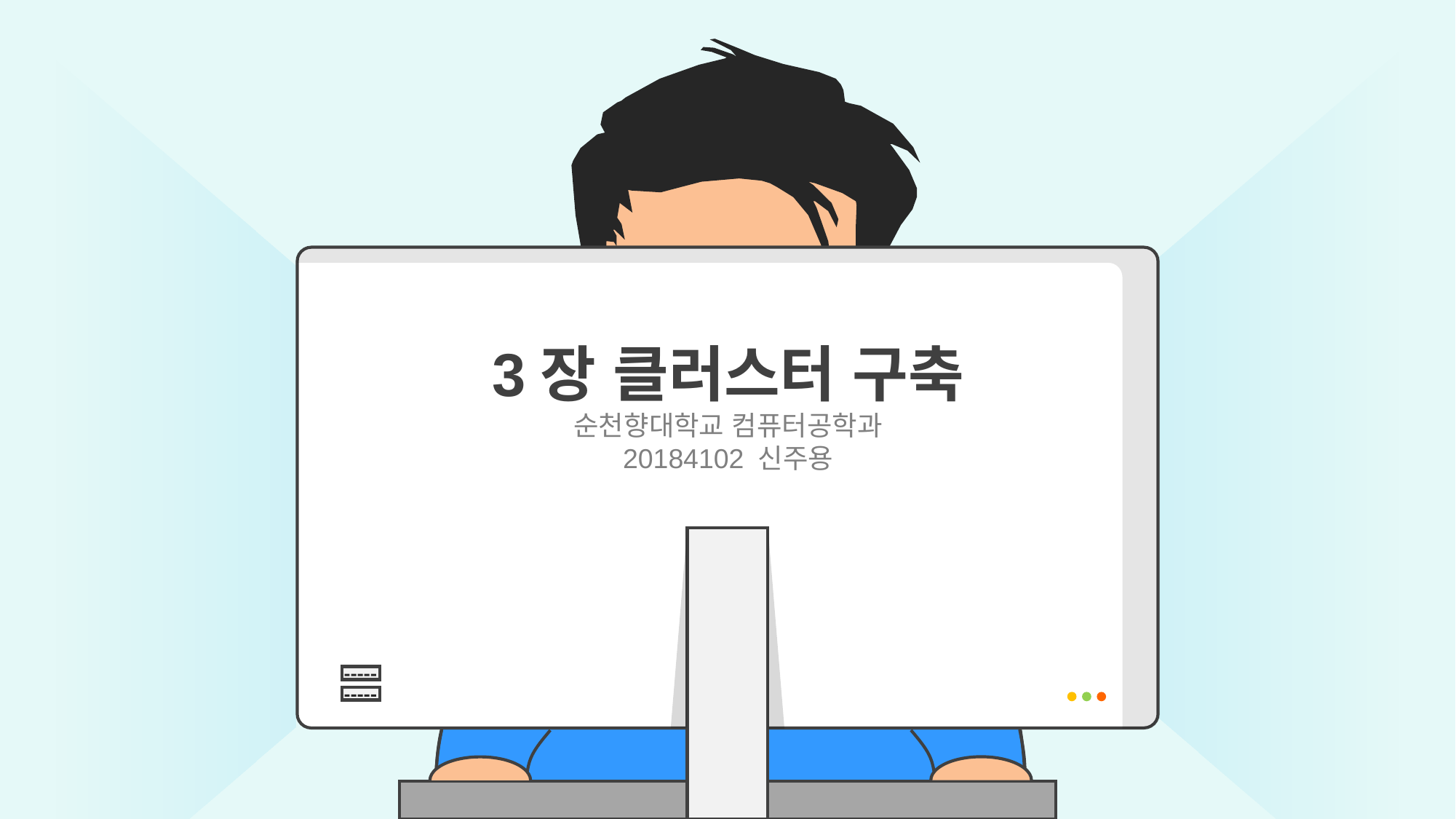

3장 클러스터 구축
순천향대학교 컴퓨터공학과
20184102 신주용